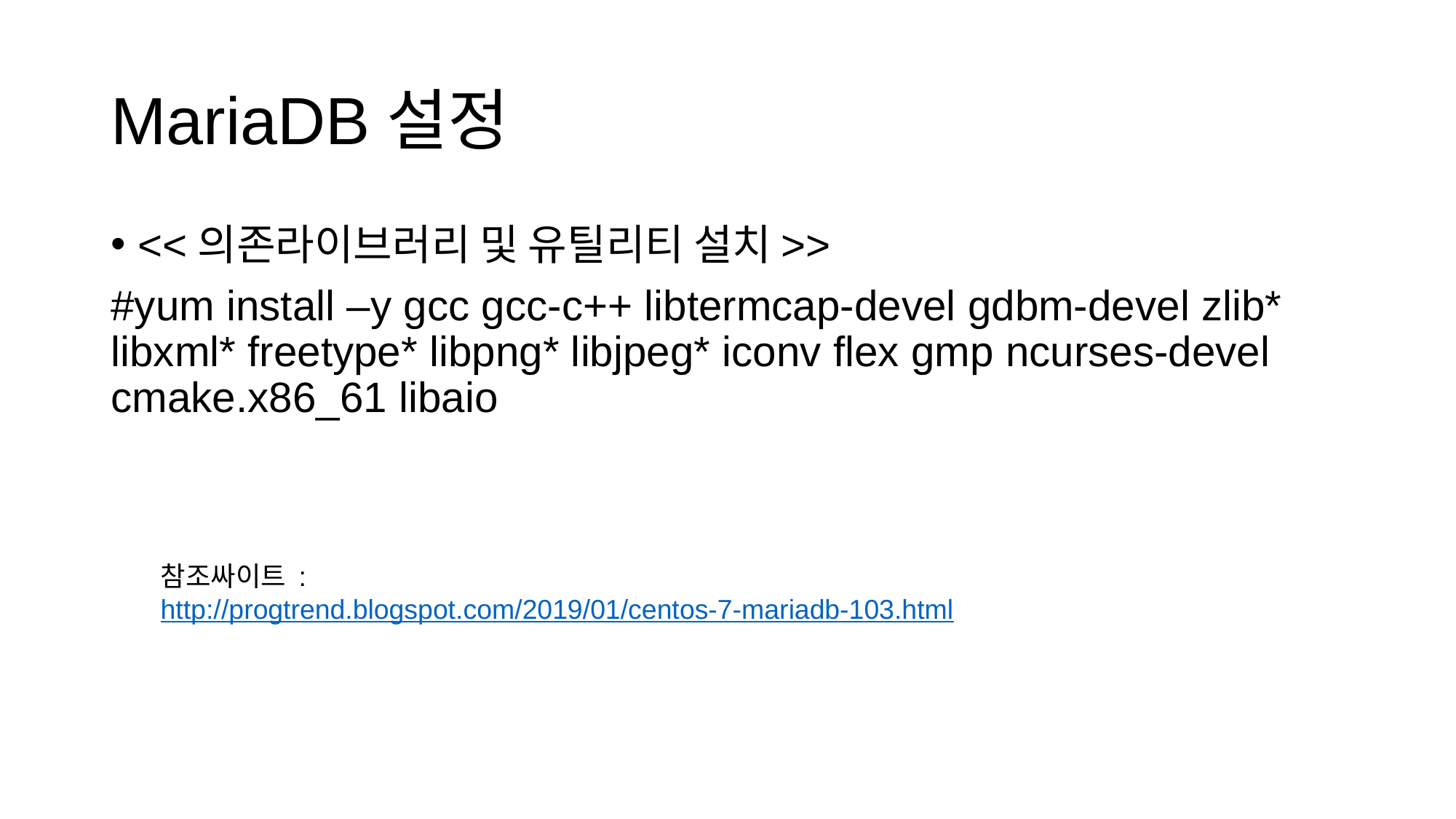

# MariaDB설정
<<의존라이브러리 및 유틸리티 설치>>
#yum install –y gcc gcc-c++ libtermcap-devel gdbm-devel zlib* libxml* freetype* libpng* libjpeg* iconv flex gmp ncurses-devel cmake.x86_61 libaio

참조싸이트 :
http://progtrend.blogspot.com/2019/01/centos-7-mariadb-103.html